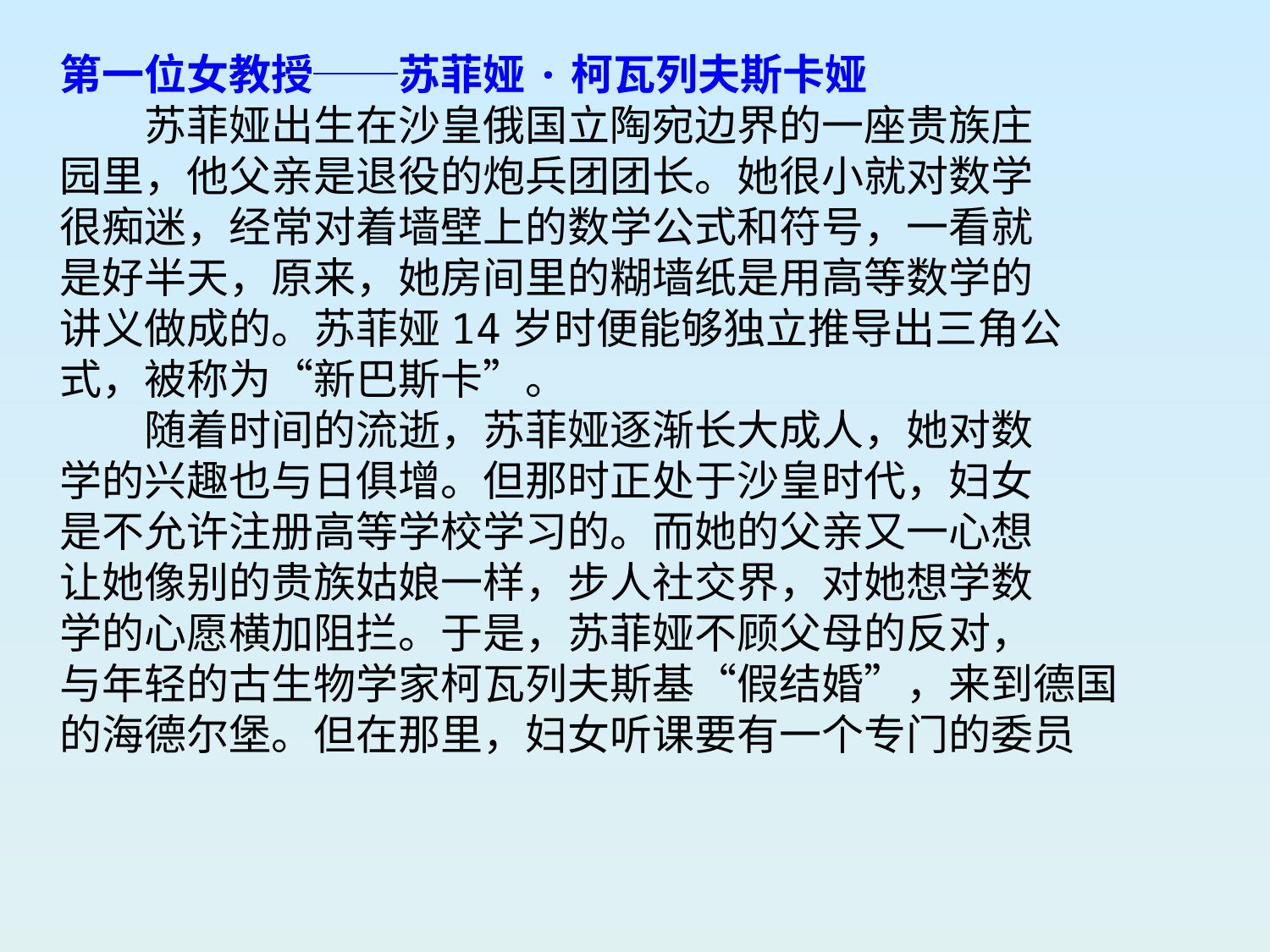

第一位女教授──苏菲娅·柯瓦列夫斯卡娅
　　苏菲娅出生在沙皇俄国立陶宛边界的一座贵族庄
园里，他父亲是退役的炮兵团团长。她很小就对数学
很痴迷，经常对着墙壁上的数学公式和符号，一看就
是好半天，原来，她房间里的糊墙纸是用高等数学的
讲义做成的。苏菲娅14岁时便能够独立推导出三角公
式，被称为“新巴斯卡”。
　　随着时间的流逝，苏菲娅逐渐长大成人，她对数
学的兴趣也与日俱增。但那时正处于沙皇时代，妇女
是不允许注册高等学校学习的。而她的父亲又一心想
让她像别的贵族姑娘一样，步人社交界，对她想学数
学的心愿横加阻拦。于是，苏菲娅不顾父母的反对，
与年轻的古生物学家柯瓦列夫斯基“假结婚”，来到德国
的海德尔堡。但在那里，妇女听课要有一个专门的委员